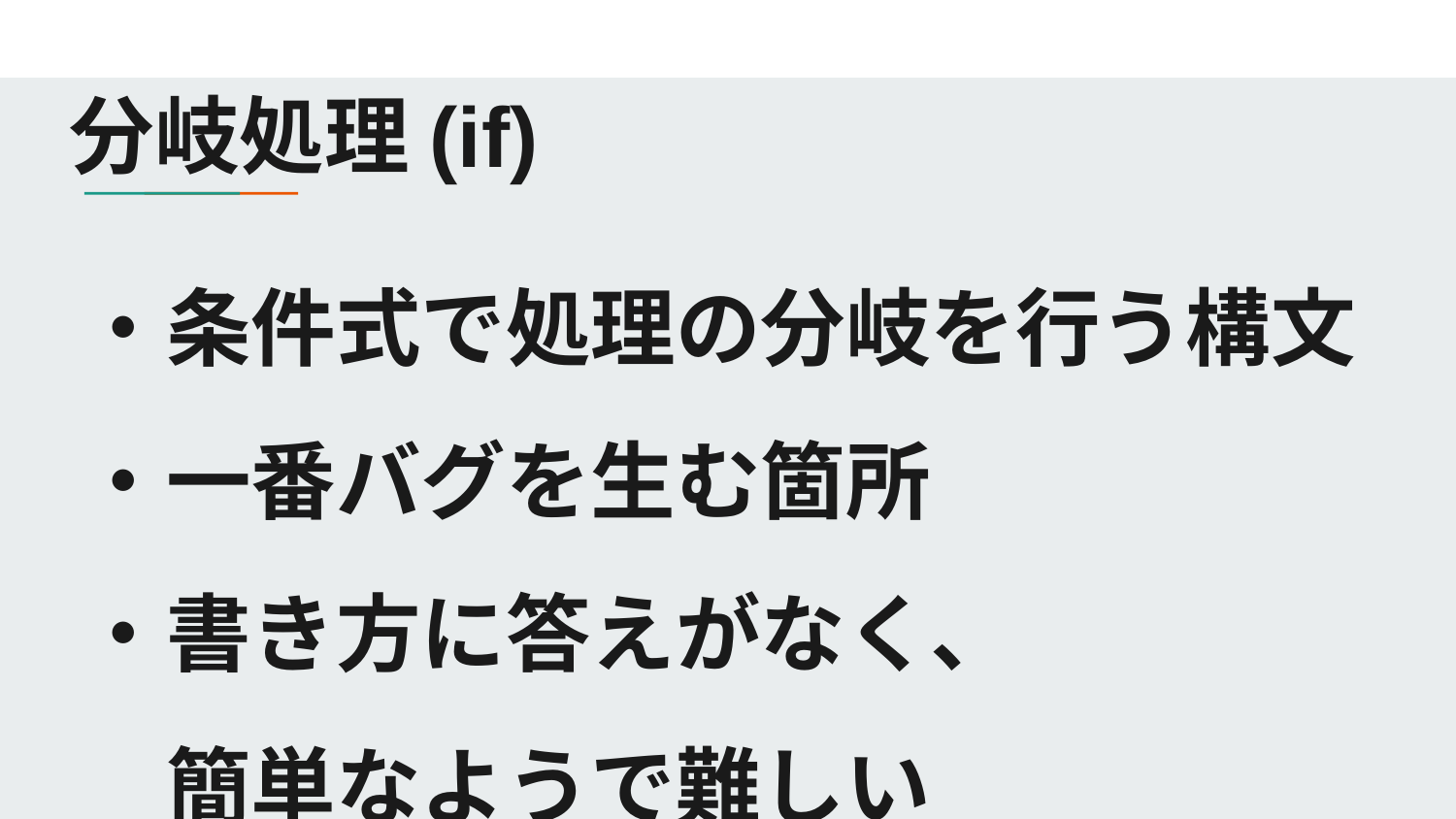

# 分岐処理(if)
・条件式で処理の分岐を行う構文
・一番バグを生む箇所
・書き方に答えがなく、
　簡単なようで難しい